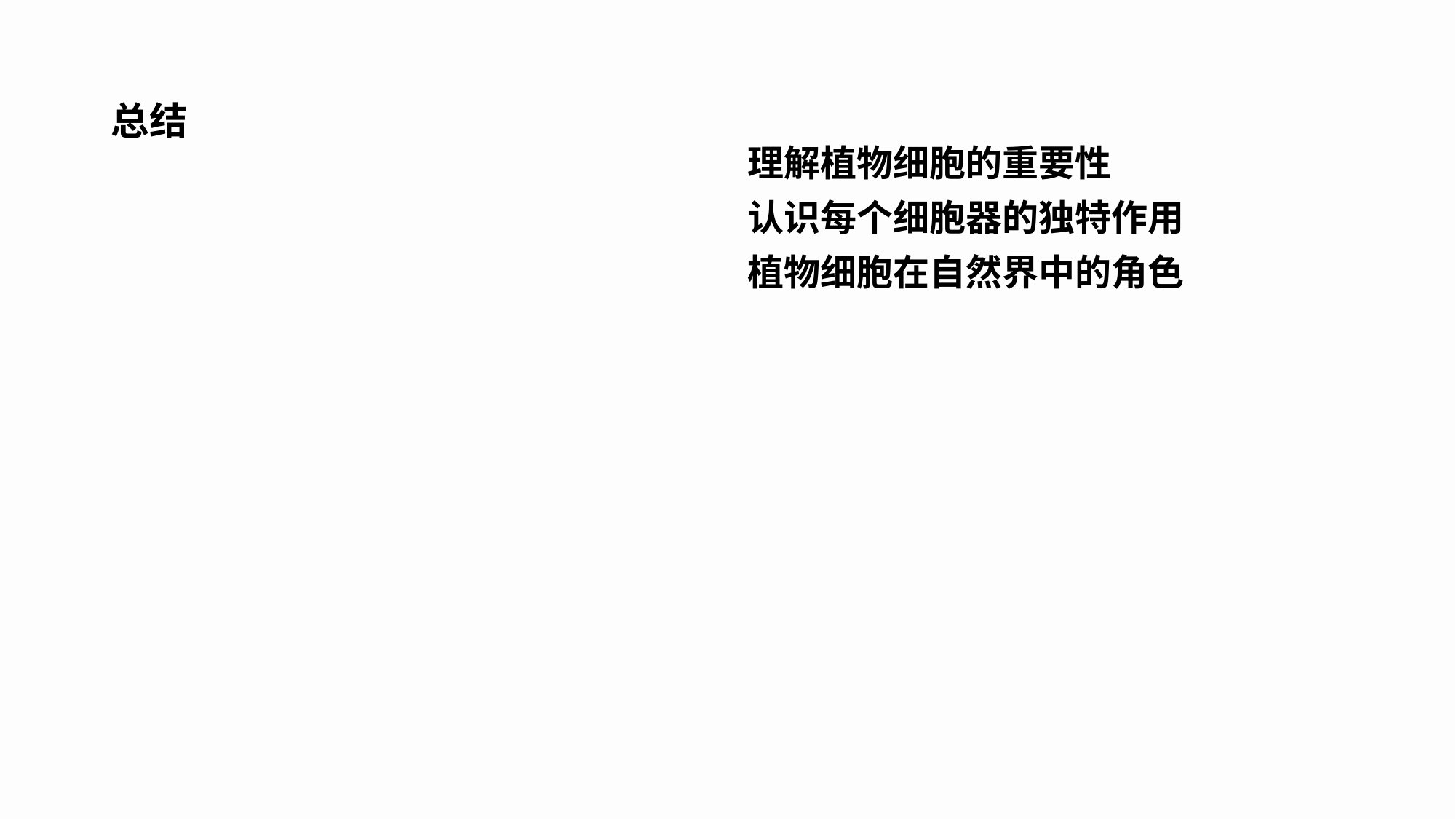

# 总结

理解植物细胞的重要性
认识每个细胞器的独特作用
植物细胞在自然界中的角色